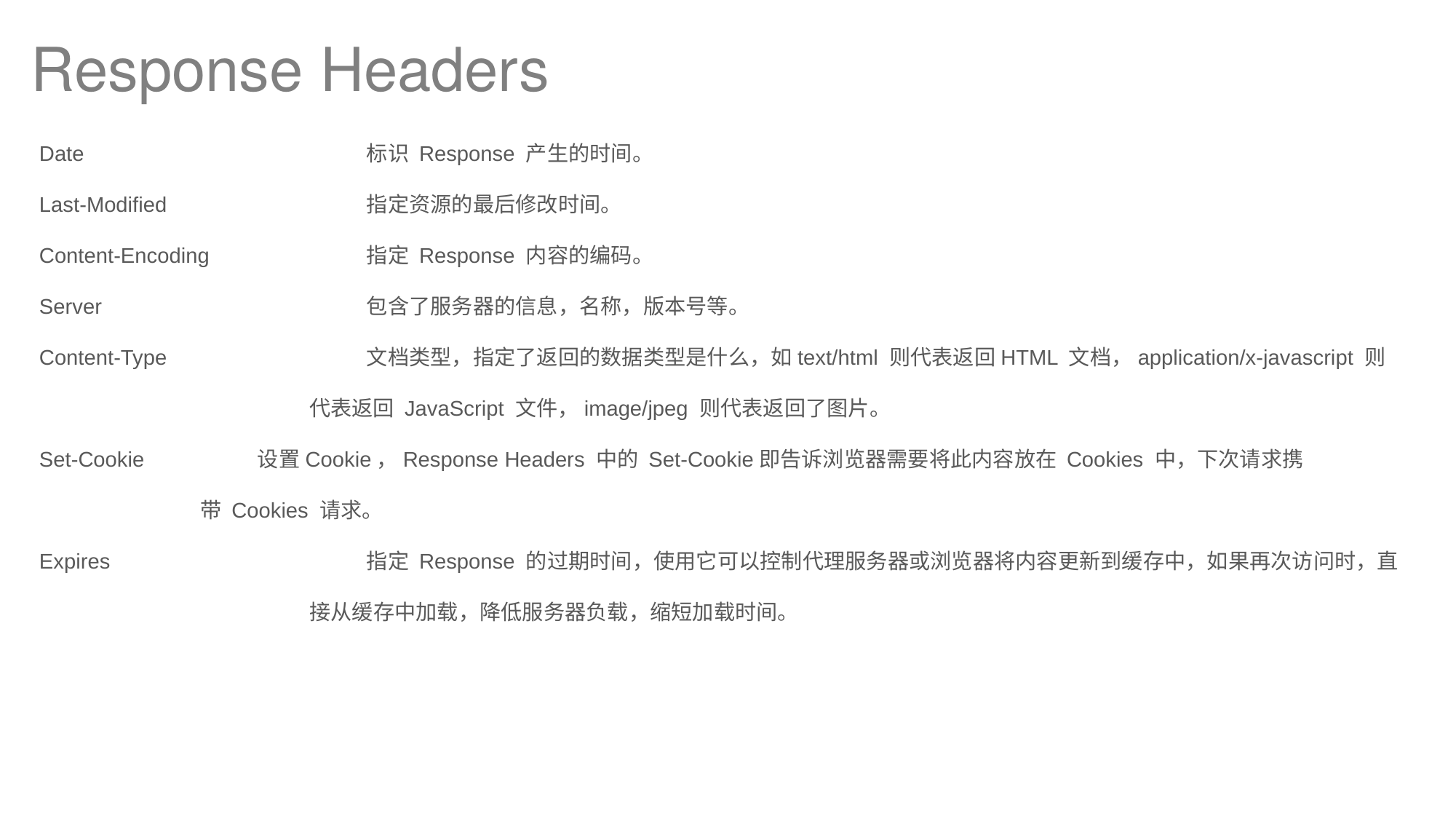

Response Headers
Date			标识 Response 产生的时间。
Last-Modified		指定资源的最后修改时间。
Content-Encoding		指定 Response 内容的编码。
Server			包含了服务器的信息，名称，版本号等。
Content-Type		文档类型，指定了返回的数据类型是什么，如text/html 则代表返回HTML 文档，application/x-javascript 则		           代表返回 JavaScript 文件，image/jpeg 则代表返回了图片。
Set-Cookie		设置Cookie，Response Headers 中的 Set-Cookie即告诉浏览器需要将此内容放在 Cookies 中，下次请求携		           带 Cookies 请求。
Expires			指定 Response 的过期时间，使用它可以控制代理服务器或浏览器将内容更新到缓存中，如果再次访问时，直		           接从缓存中加载，降低服务器负载，缩短加载时间。